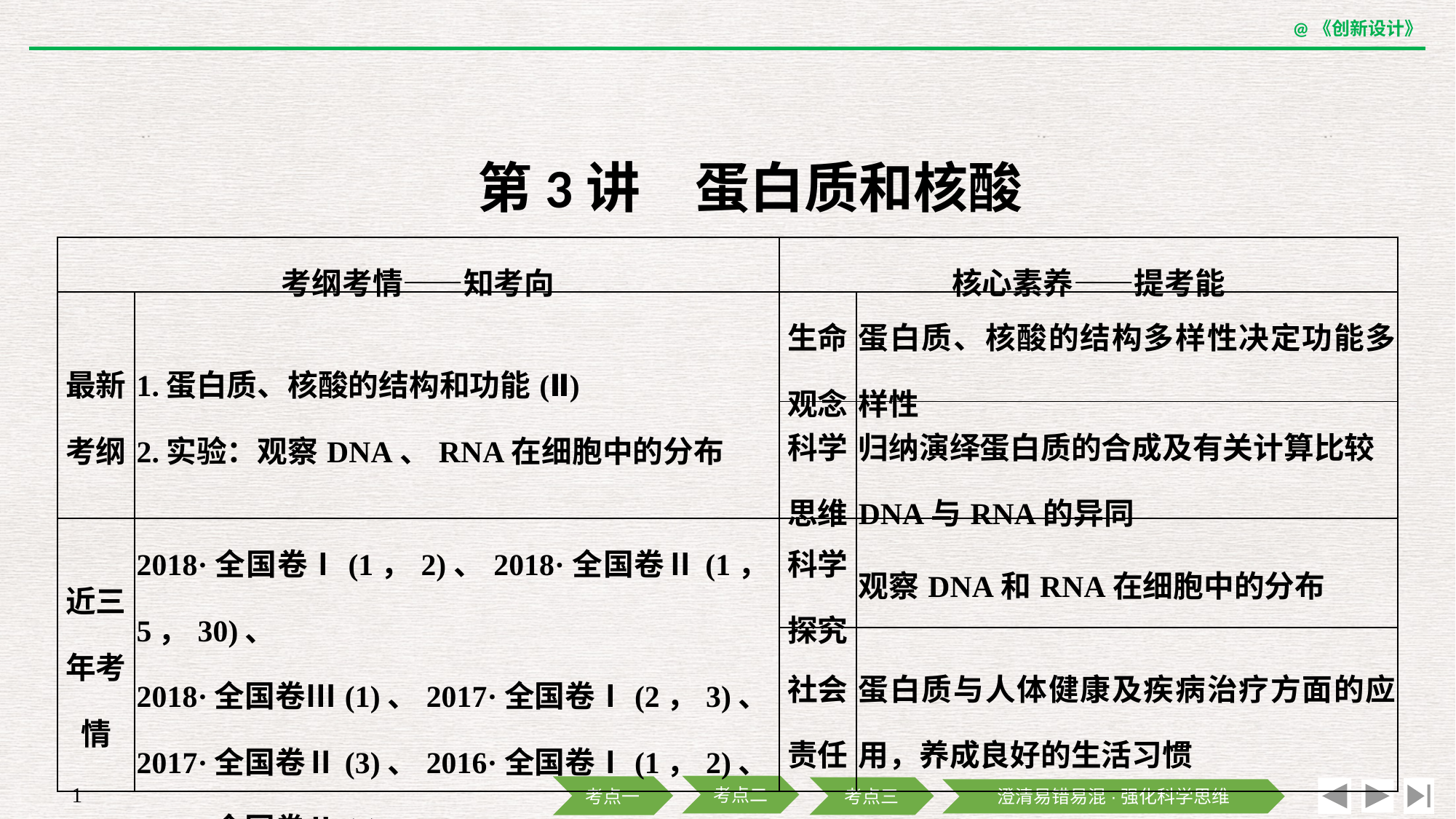

第3讲　蛋白质和核酸
| 考纲考情——知考向 |  | 核心素养——提考能 |  |
| --- | --- | --- | --- |
| 最新考纲 | 1.蛋白质、核酸的结构和功能(Ⅱ) 2.实验：观察DNA、RNA在细胞中的分布 | 生命观念 | 蛋白质、核酸的结构多样性决定功能多样性 |
|  |  | 科学思维 | 归纳演绎蛋白质的合成及有关计算比较 DNA与RNA的异同 |
| 近三年考情 | 2018·全国卷Ⅰ(1，2)、2018·全国卷Ⅱ(1，5，30)、 2018·全国卷Ⅲ(1)、2017·全国卷Ⅰ(2，3)、 2017·全国卷Ⅱ(3)、2016·全国卷Ⅰ(1，2)、 2016·全国卷Ⅱ(2) | 科学探究 | 观察DNA和RNA在细胞中的分布 |
|  |  | 社会责任 | 蛋白质与人体健康及疾病治疗方面的应用，养成良好的生活习惯 |